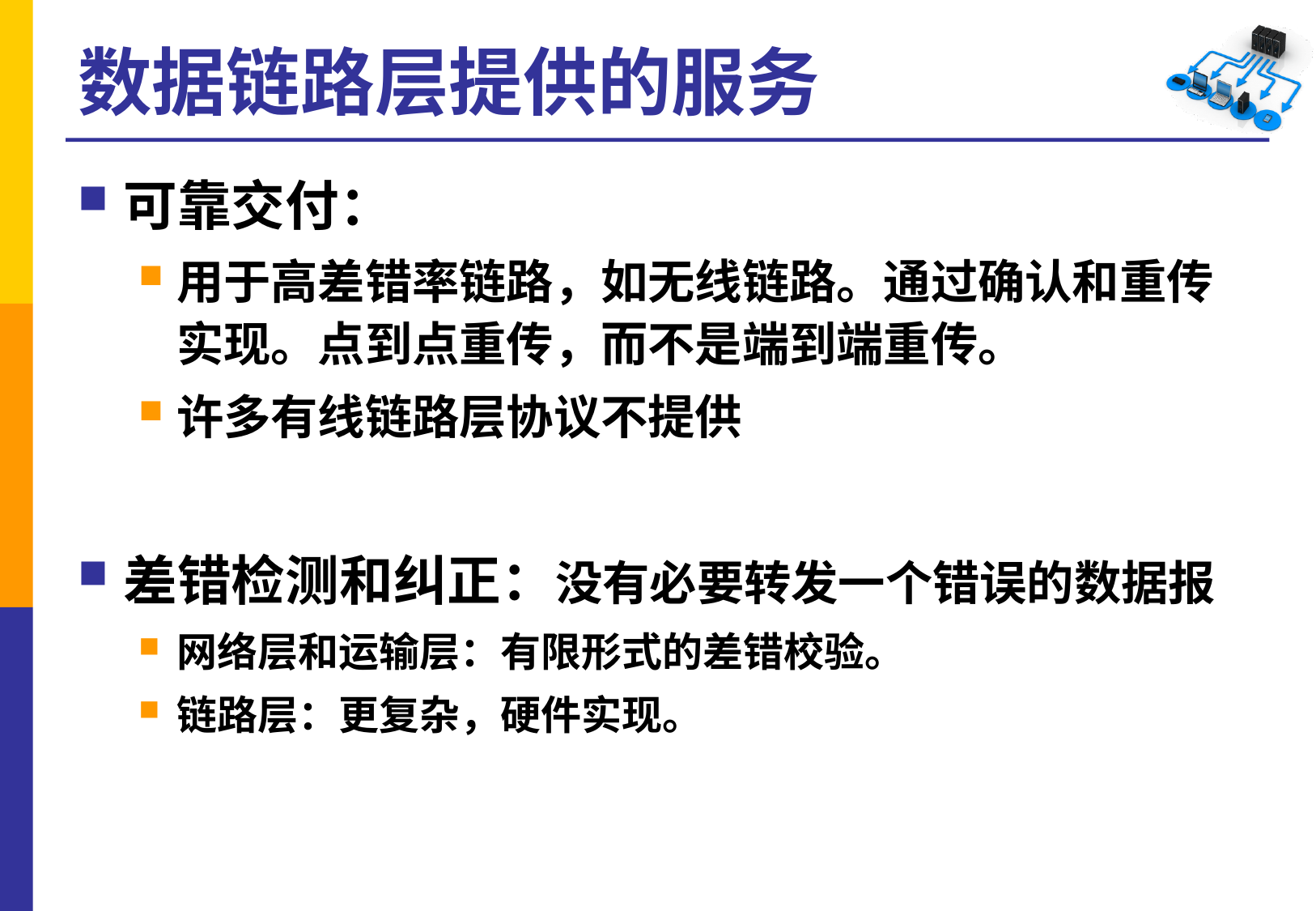

# 数据链路层提供的服务
可靠交付：
用于高差错率链路，如无线链路。通过确认和重传实现。点到点重传，而不是端到端重传。
许多有线链路层协议不提供

差错检测和纠正：没有必要转发一个错误的数据报
网络层和运输层：有限形式的差错校验。
链路层：更复杂，硬件实现。